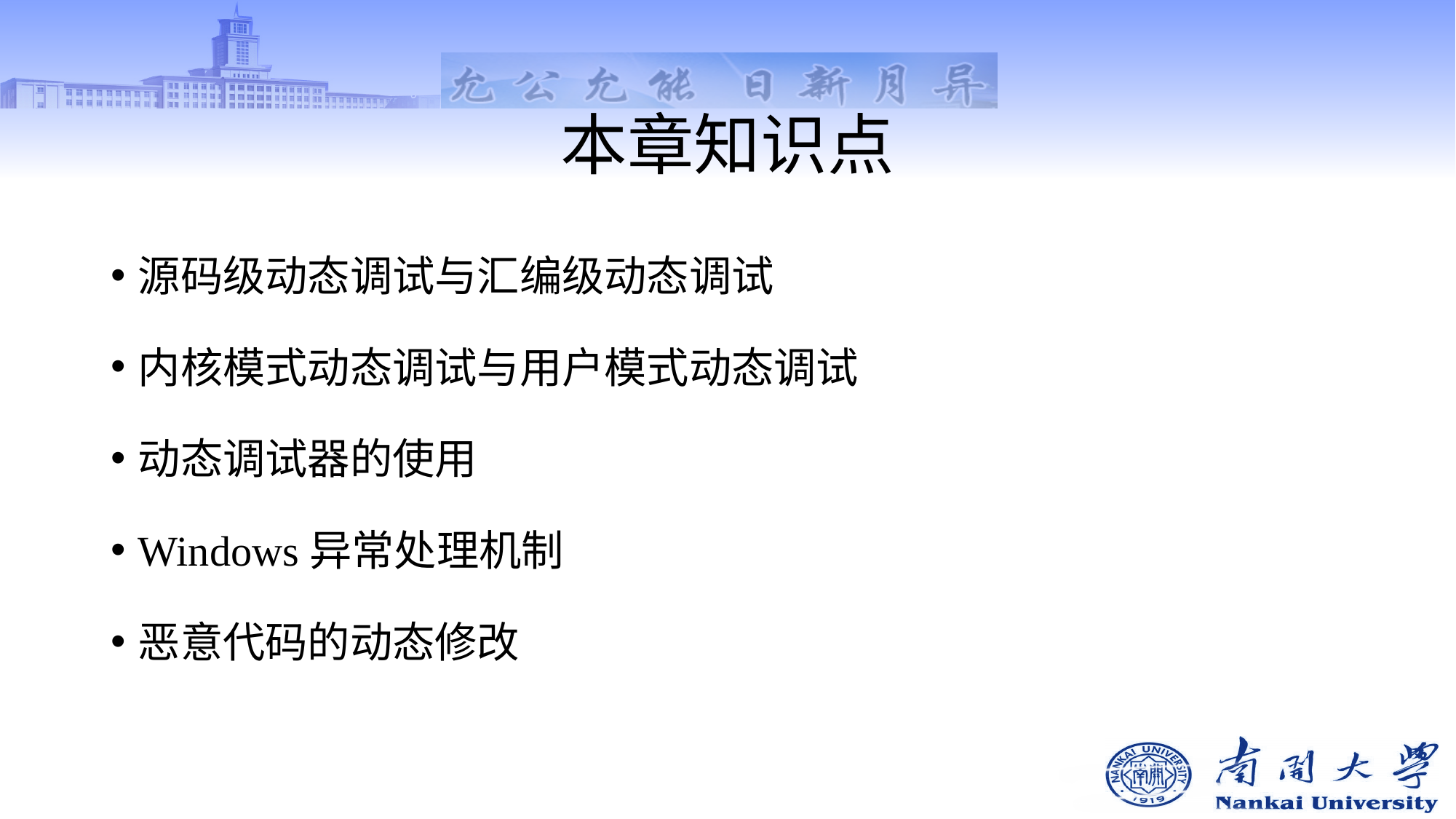

# 本章知识点
源码级动态调试与汇编级动态调试
内核模式动态调试与用户模式动态调试
动态调试器的使用
Windows异常处理机制
恶意代码的动态修改